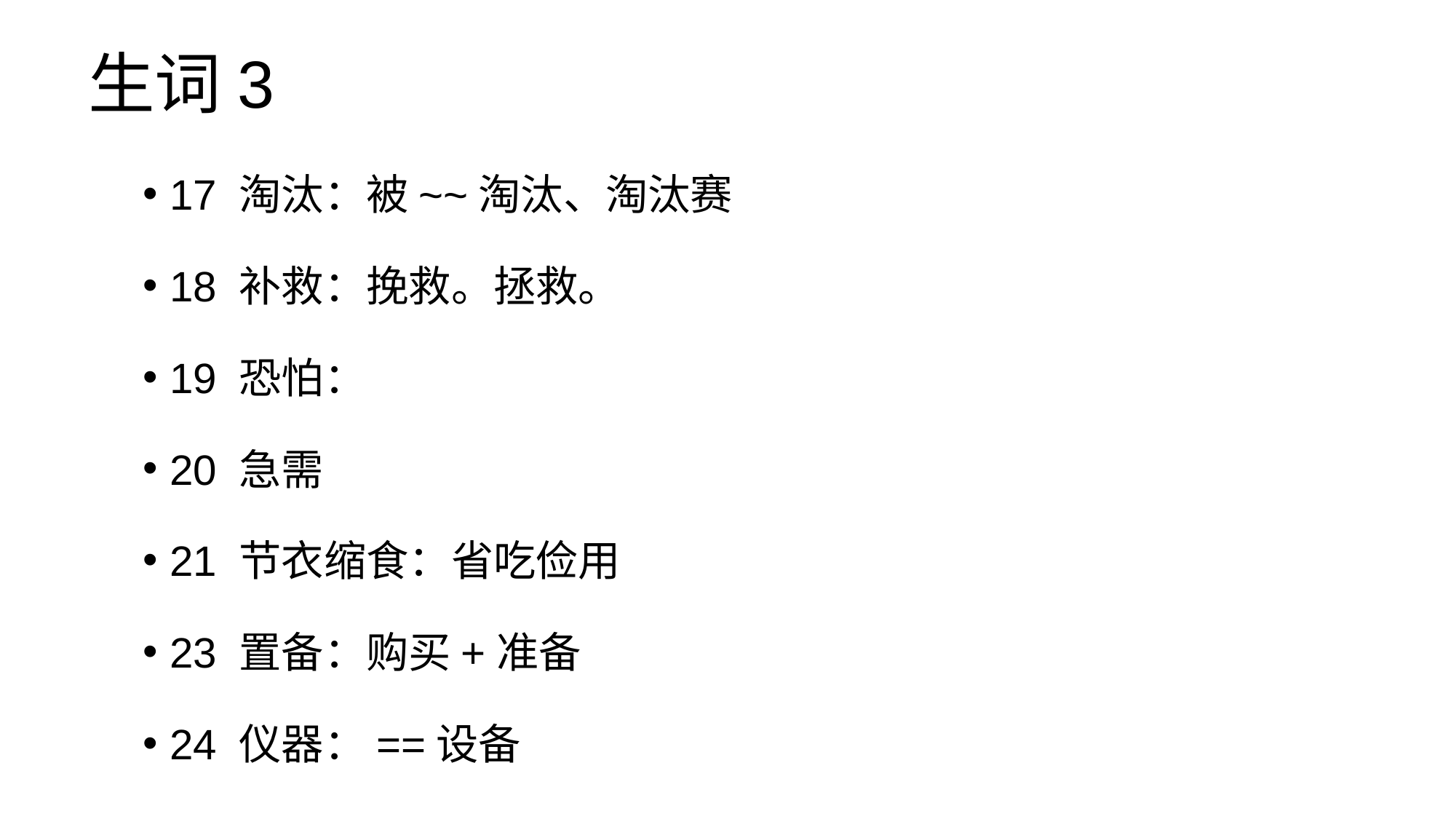

# 生词3
17 淘汰：被~~淘汰、淘汰赛
18 补救：挽救。拯救。
19 恐怕：
20 急需
21 节衣缩食：省吃俭用
23 置备：购买+准备
24 仪器：==设备